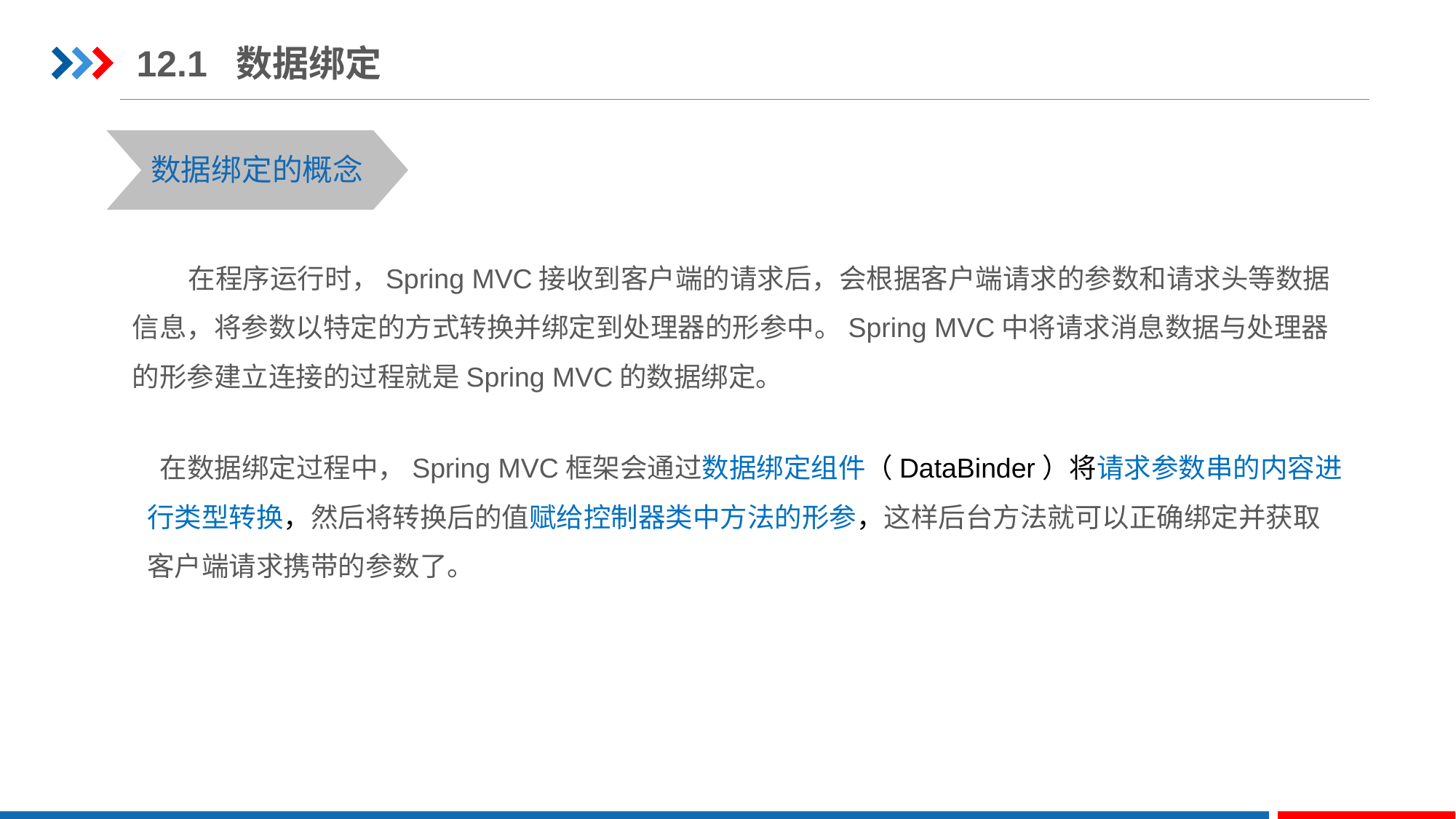

12.1  数据绑定

数据绑定的概念
        在程序运行时，Spring MVC接收到客户端的请求后，会根据客户端请求的参数和请求头等数据信息，将参数以特定的方式转换并绑定到处理器的形参中。Spring MVC中将请求消息数据与处理器的形参建立连接的过程就是Spring MVC的数据绑定。
 在数据绑定过程中，Spring MVC框架会通过数据绑定组件（DataBinder）将请求参数串的内容进行类型转换，然后将转换后的值赋给控制器类中方法的形参，这样后台方法就可以正确绑定并获取客户端请求携带的参数了。